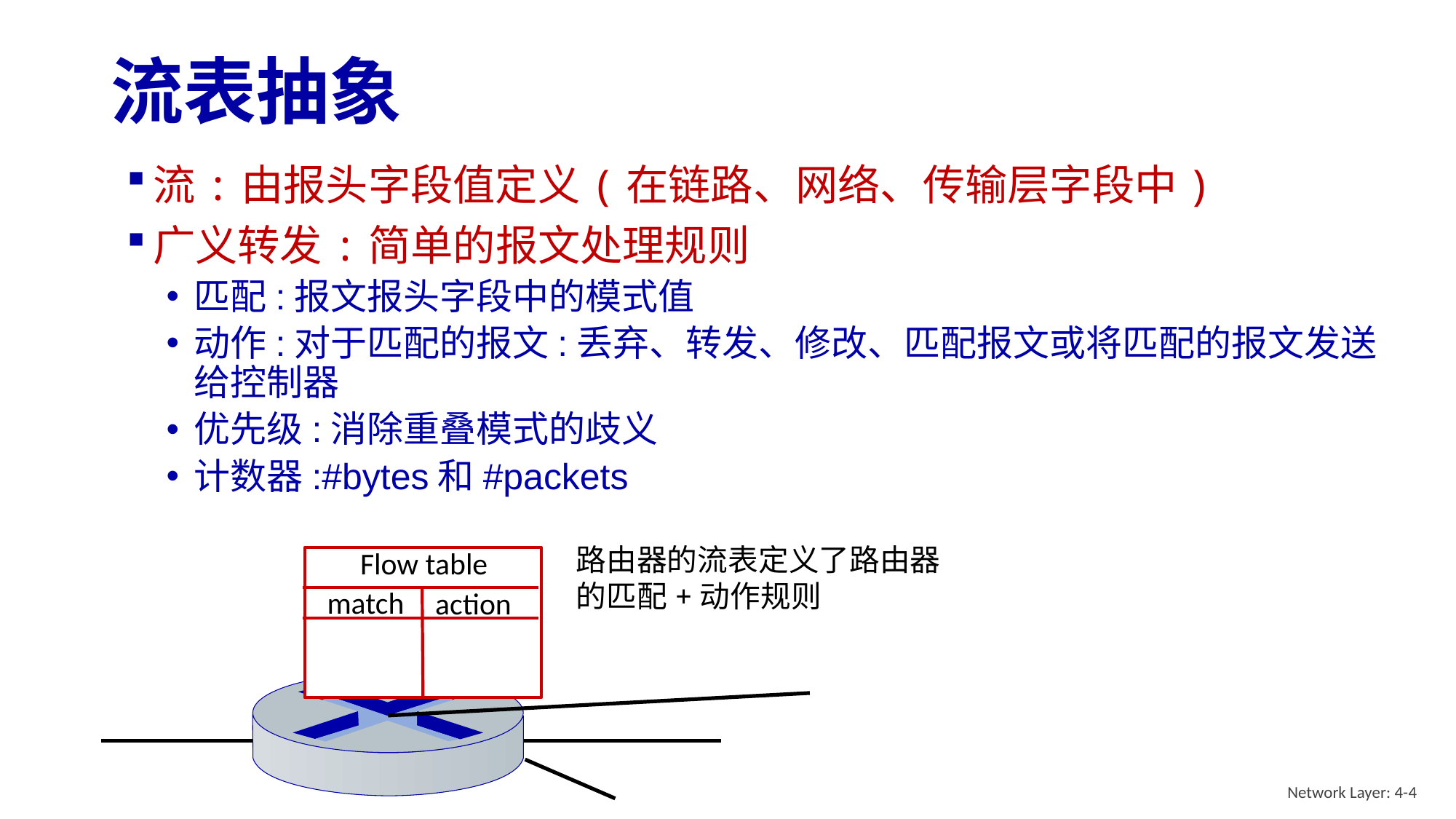

# 流表抽象
流:由报头字段值定义(在链路、网络、传输层字段中)
广义转发:简单的报文处理规则
匹配:报文报头字段中的模式值
动作:对于匹配的报文:丢弃、转发、修改、匹配报文或将匹配的报文发送给控制器
优先级:消除重叠模式的歧义
计数器:#bytes和#packets
路由器的流表定义了路由器的匹配+动作规则
Flow table

match
action

Network Layer: 4-4